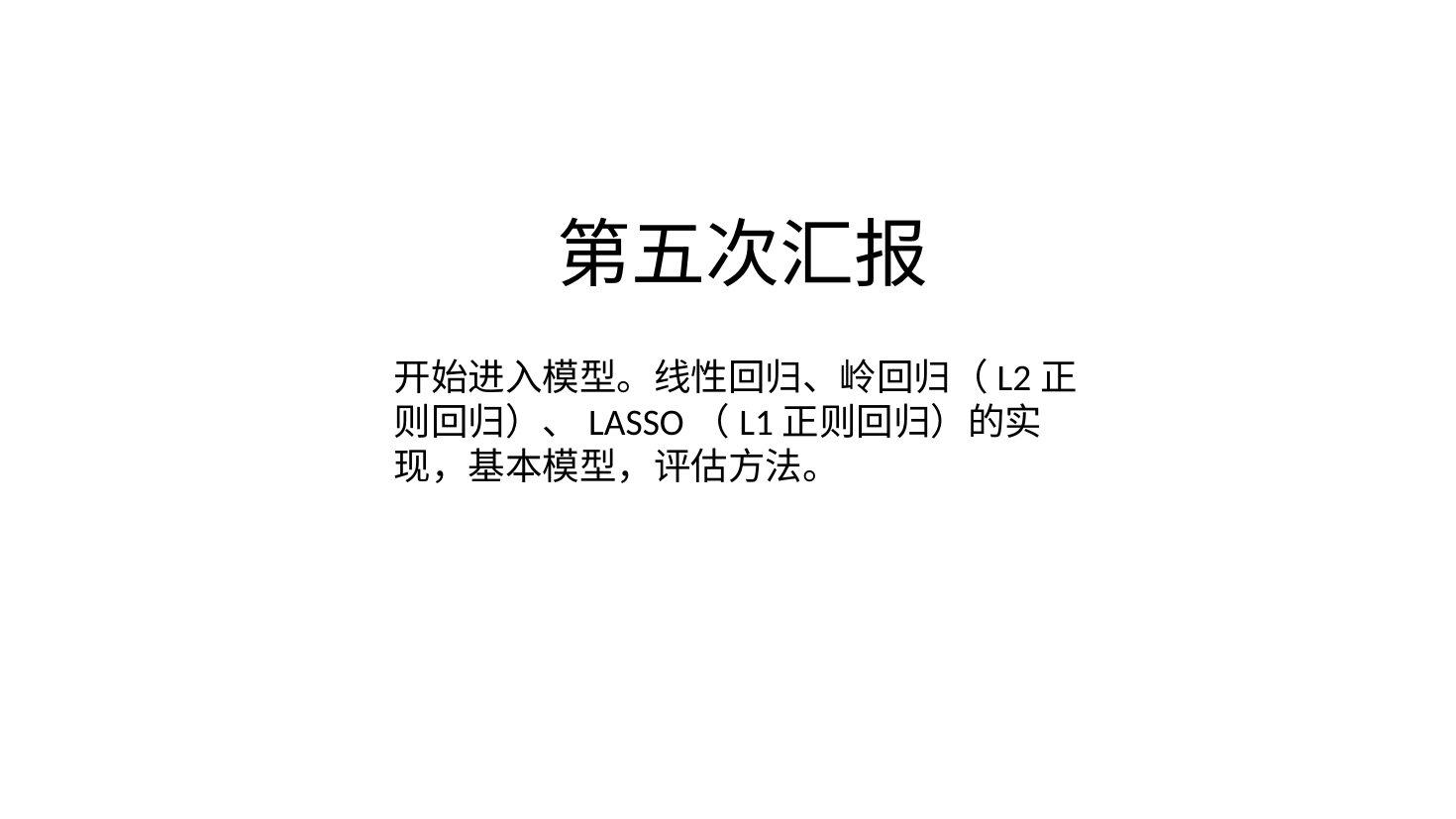

第五次汇报
开始进入模型。线性回归、岭回归（L2正则回归）、LASSO（L1正则回归）的实现，基本模型，评估方法。